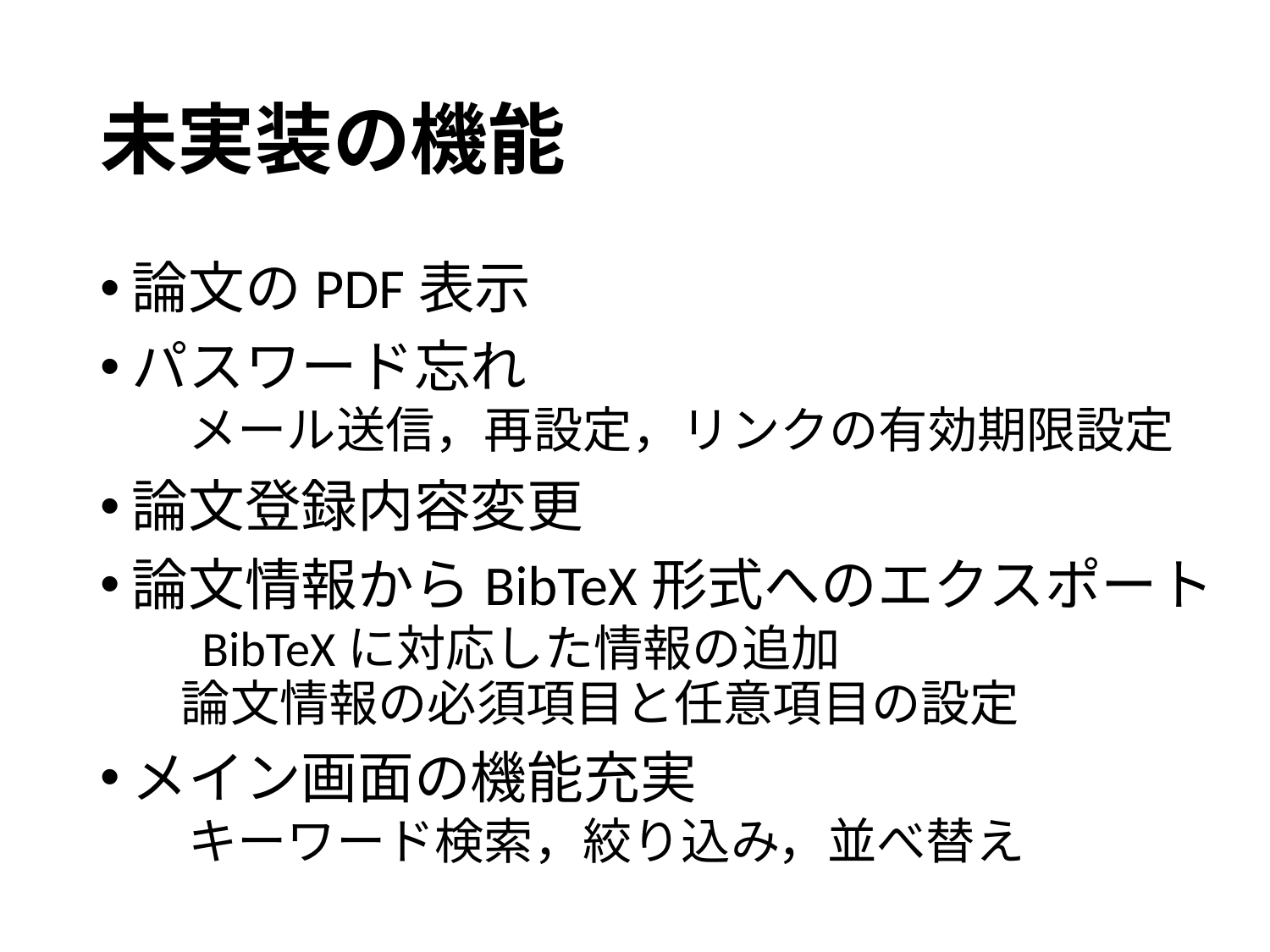

# 未実装の機能
論文のPDF表示
パスワード忘れ
　メール送信，再設定，リンクの有効期限設定
論文登録内容変更
論文情報からBibTeX形式へのエクスポート
　BibTeXに対応した情報の追加
　論文情報の必須項目と任意項目の設定
メイン画面の機能充実
　キーワード検索，絞り込み，並べ替え